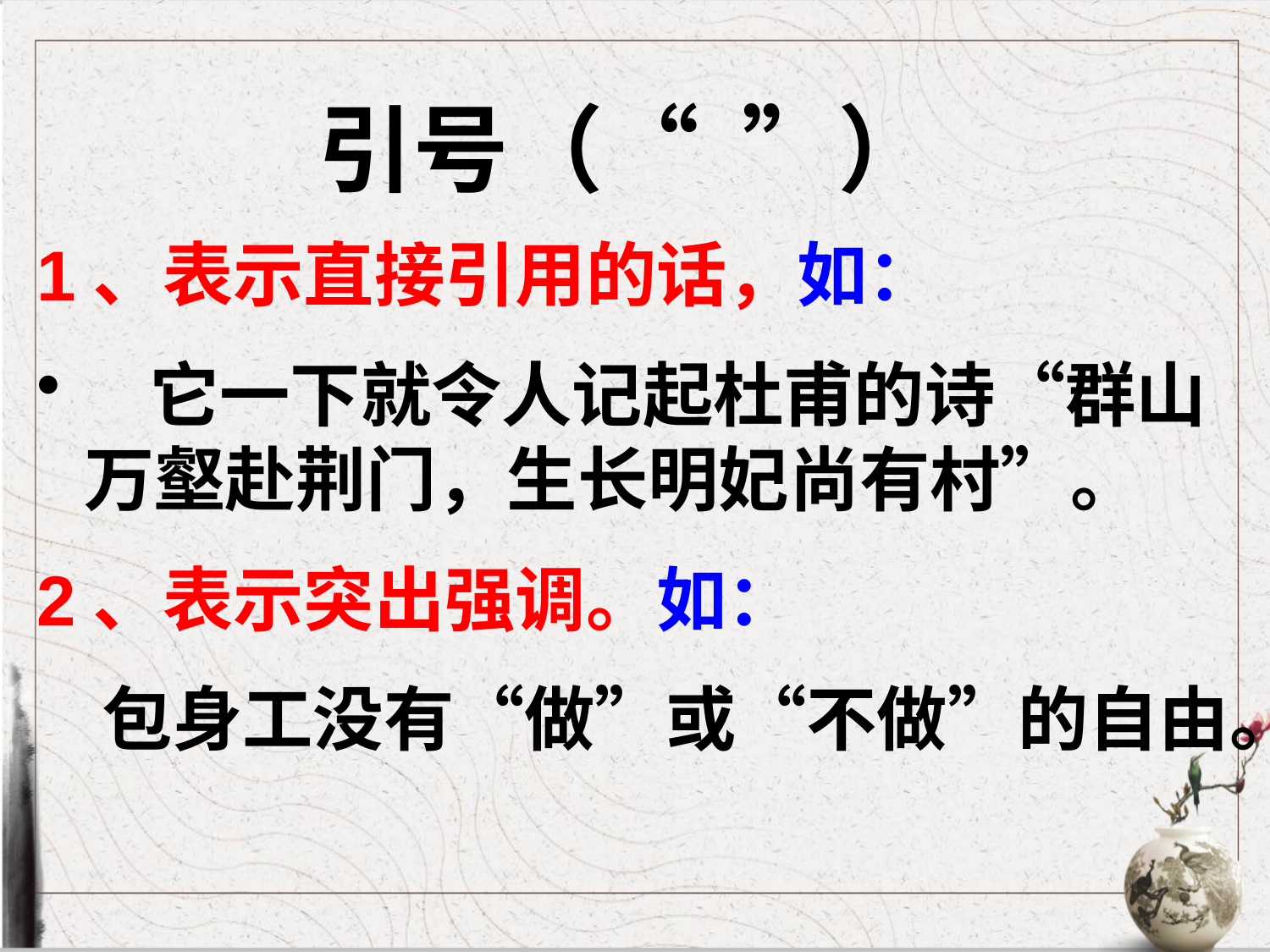

# 引号（“  ”）
1、表示直接引用的话，如：
   它一下就令人记起杜甫的诗“群山万壑赴荆门，生长明妃尚有村”。
2、表示突出强调。如：
   包身工没有“做”或“不做”的自由。